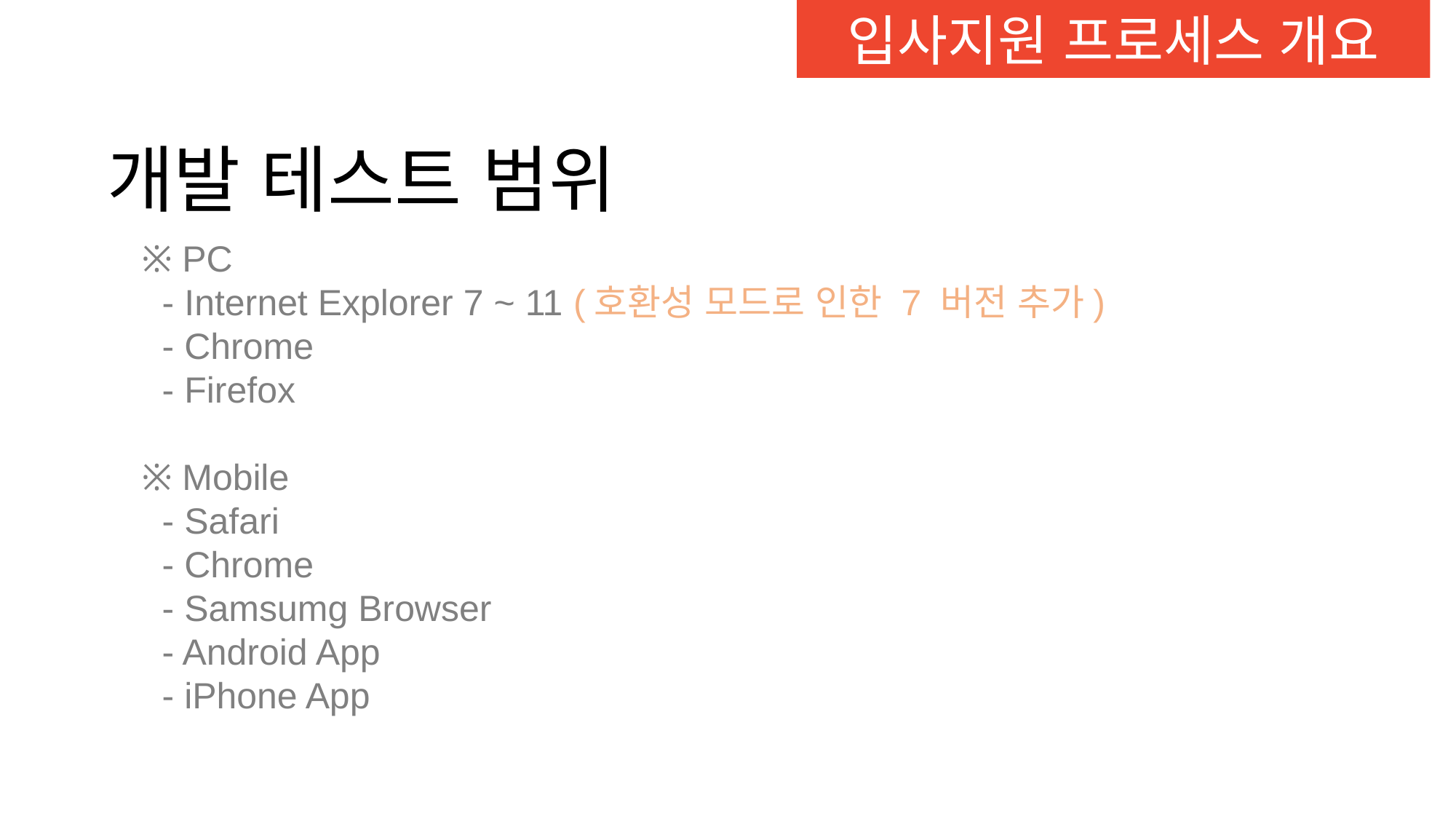

입사지원 프로세스 개요
개발 테스트 범위
※ PC
  - Internet Explorer 7 ~ 11 (호환성 모드로 인한 7 버전 추가)
  - Chrome
  - Firefox

※ Mobile
  - Safari
  - Chrome
  - Samsumg Browser
  - Android App
  - iPhone App